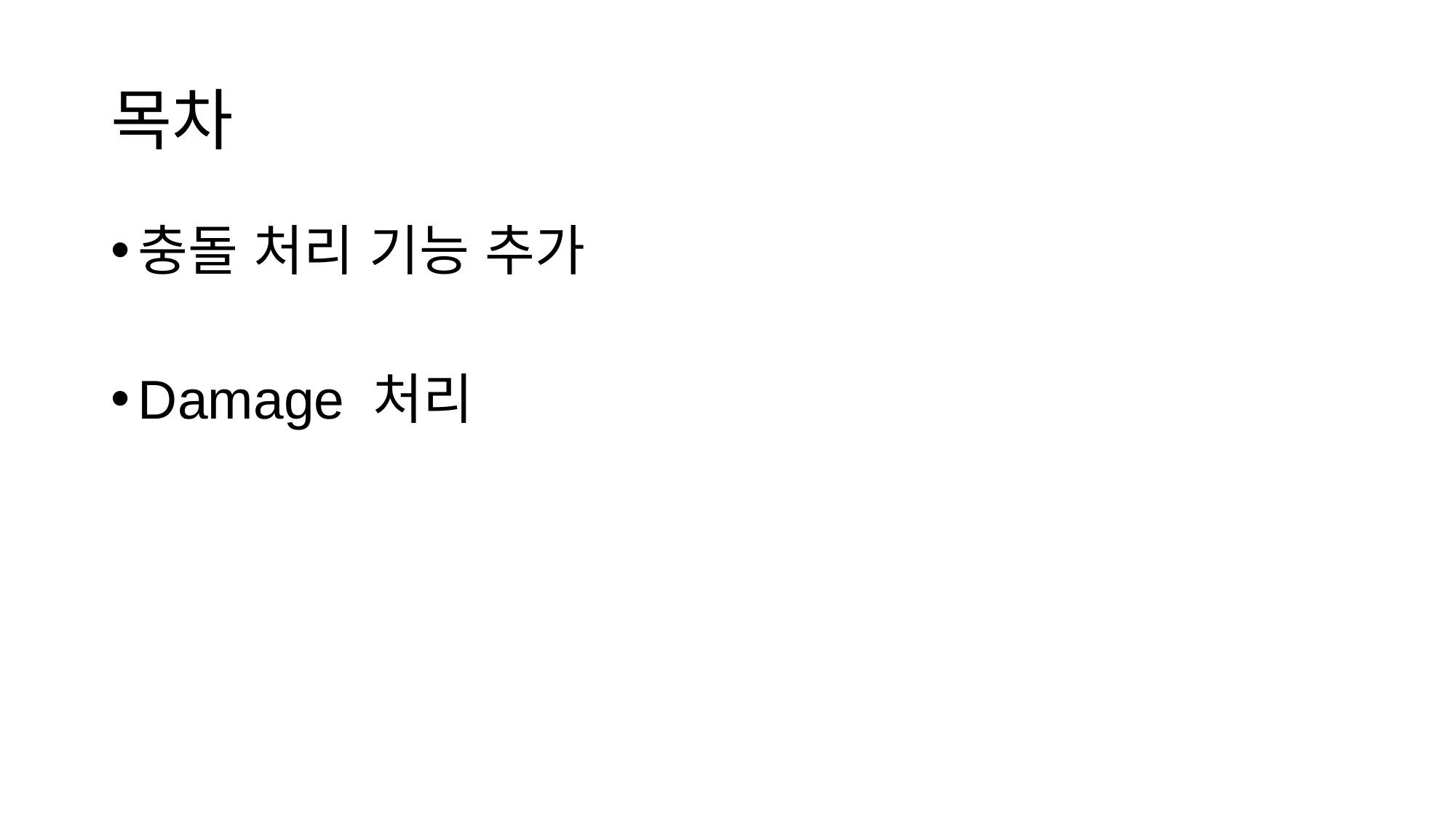

# 목차
충돌 처리 기능 추가

Damage 처리